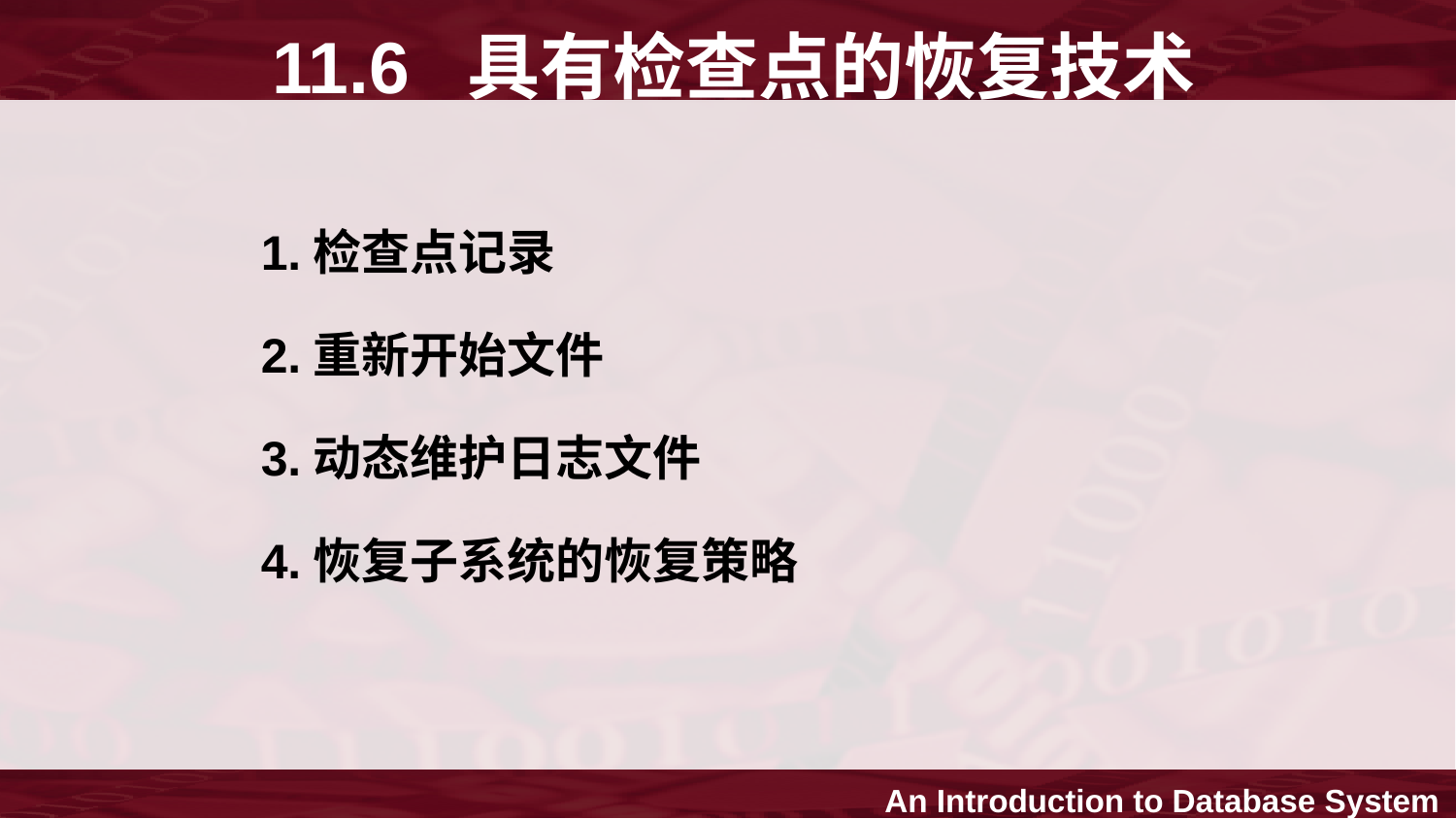

11.6  具有检查点的恢复技术
1.检查点记录
2.重新开始文件
3.动态维护日志文件
4.恢复子系统的恢复策略